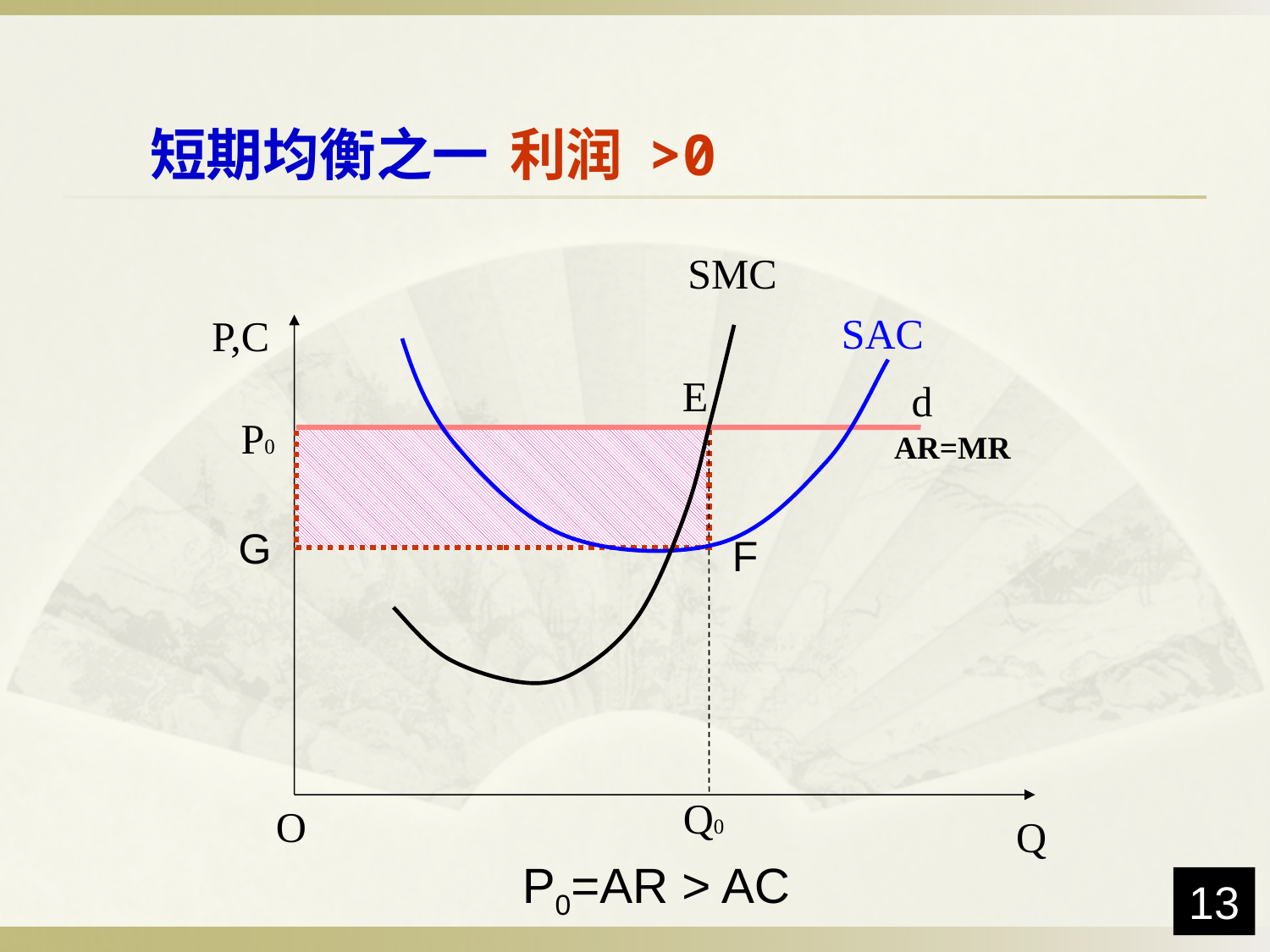

短期均衡之一
利润 >0
SMC
SAC
P,C

E
d
P0

AR=MR

G
F
Q0

O
Q
P0=AR > AC
13